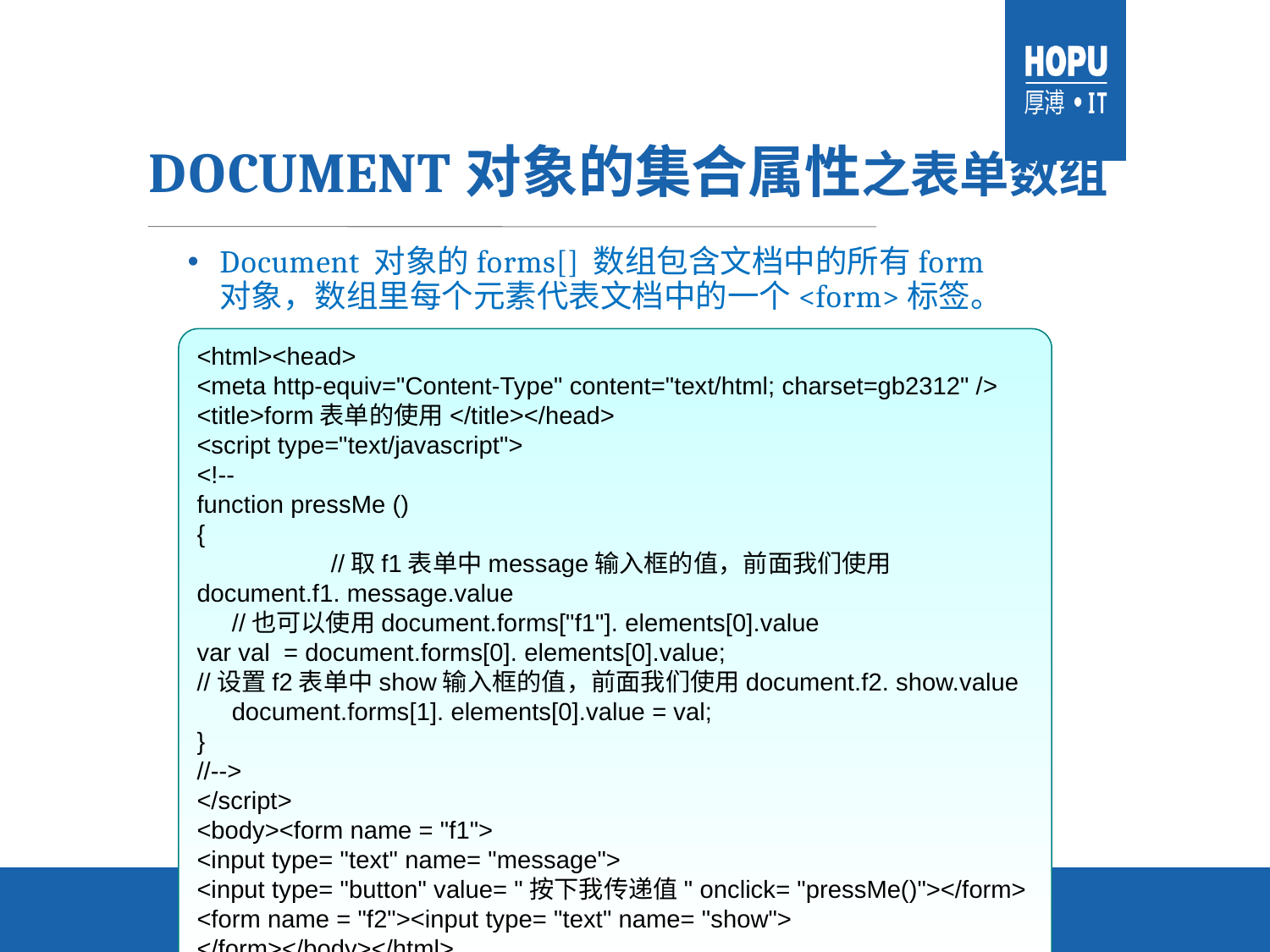

# Document对象的集合属性之表单数组
Document 对象的forms[] 数组包含文档中的所有form 对象，数组里每个元素代表文档中的一个<form>标签。
<html><head>
<meta http-equiv="Content-Type" content="text/html; charset=gb2312" />
<title>form表单的使用</title></head>
<script type="text/javascript">
<!--
function pressMe ()
{
	 //取f1表单中message输入框的值，前面我们使用document.f1. message.value
     //也可以使用document.forms["f1"]. elements[0].value
var val  = document.forms[0]. elements[0].value;
//设置f2表单中show输入框的值，前面我们使用document.f2. show.value
     document.forms[1]. elements[0].value = val;
}
//-->
</script>
<body><form name = "f1">
<input type= "text" name= "message">
<input type= "button" value= "按下我传递值" onclick= "pressMe()"></form>
<form name = "f2"><input type= "text" name= "show">
</form></body></html>